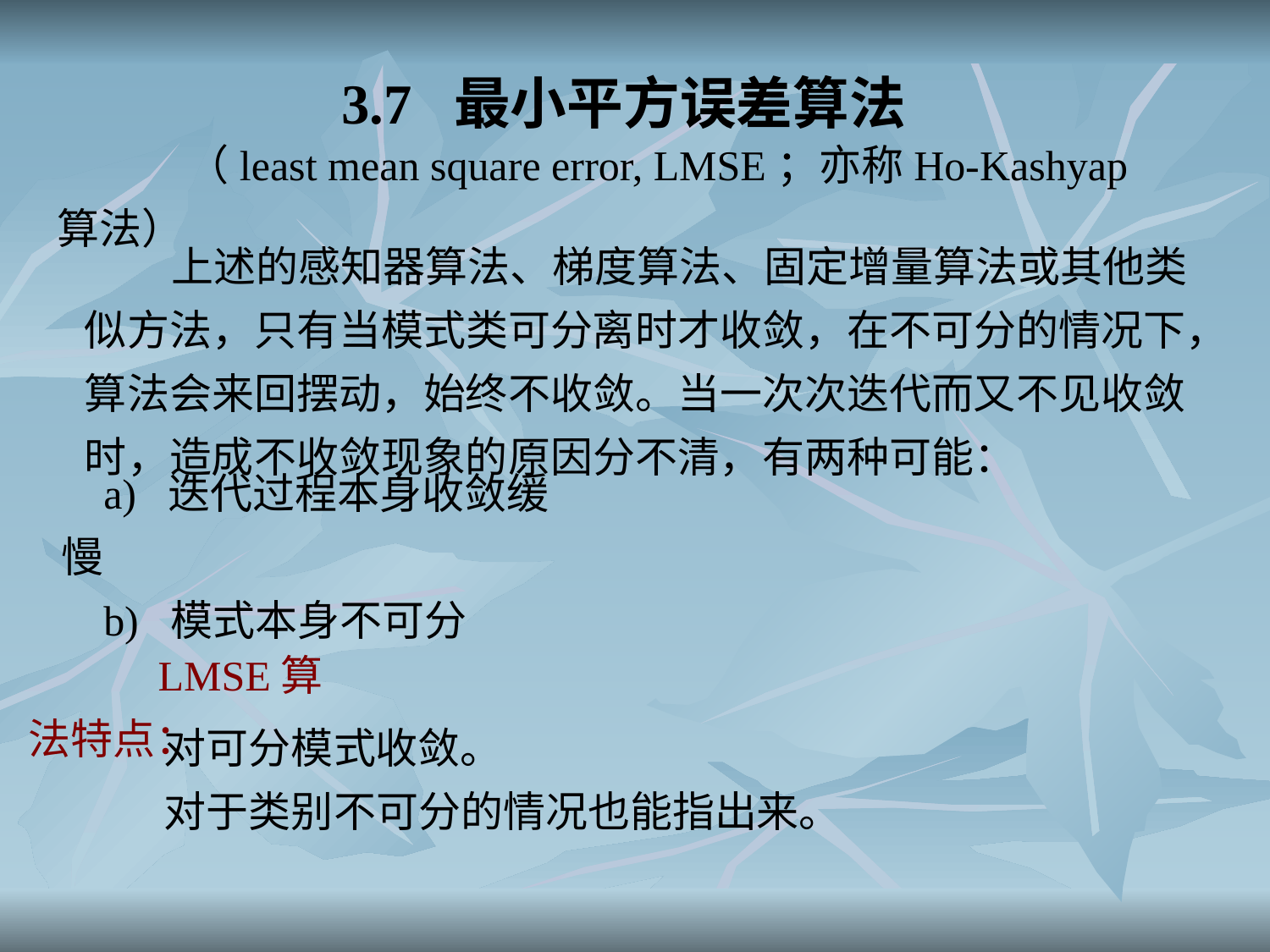

3.7  最小平方误差算法
（least mean square error, LMSE；亦称Ho-Kashyap算法）
        上述的感知器算法、梯度算法、固定增量算法或其他类
似方法，只有当模式类可分离时才收敛，在不可分的情况下，
算法会来回摆动，始终不收敛。当一次次迭代而又不见收敛
时，造成不收敛现象的原因分不清，有两种可能：
a)  迭代过程本身收敛缓慢
b)  模式本身不可分
LMSE算法特点：
对可分模式收敛。
对于类别不可分的情况也能指出来。